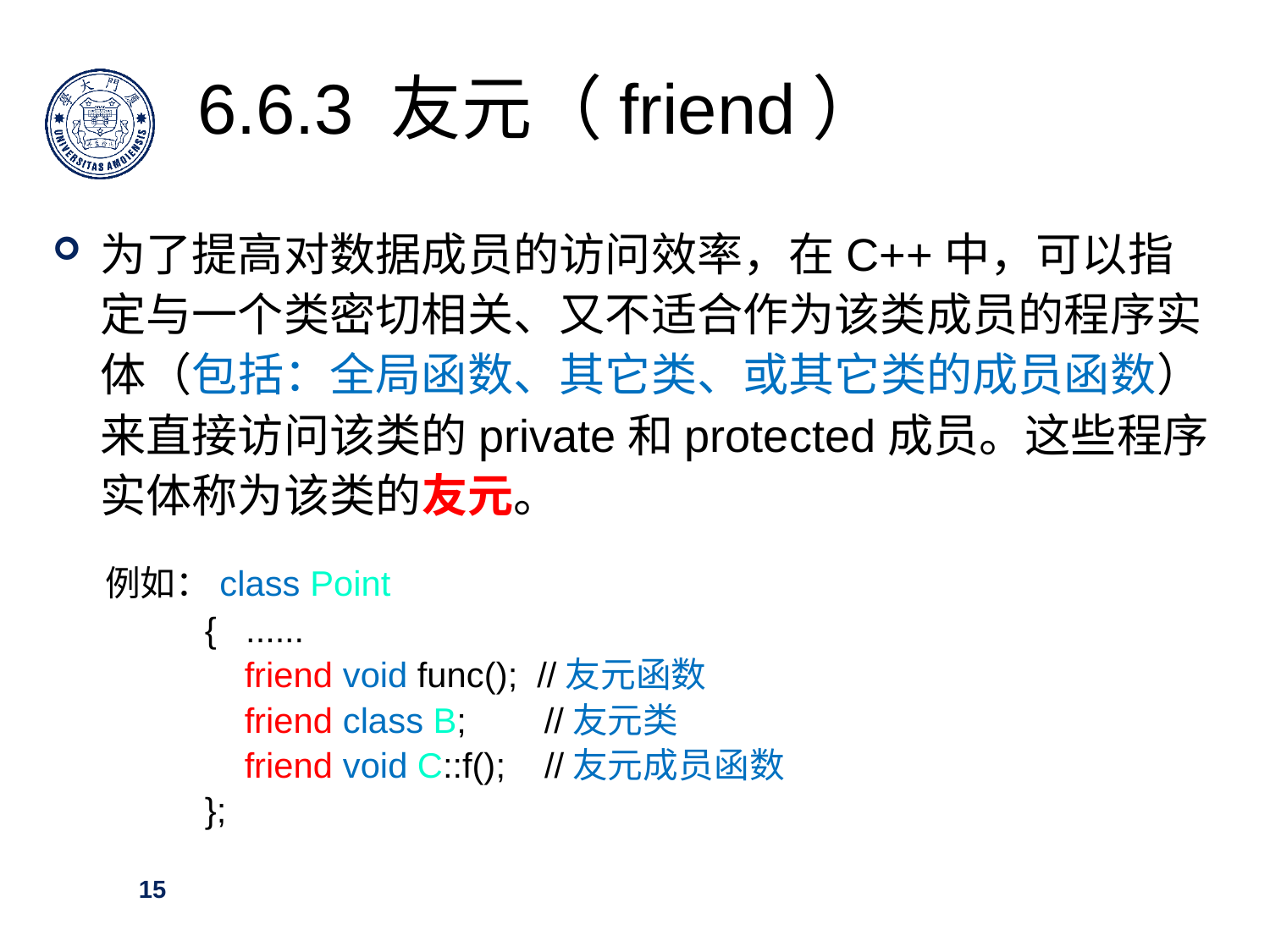

6.6.3 友元（friend）
为了提高对数据成员的访问效率，在C++中，可以指定与一个类密切相关、又不适合作为该类成员的程序实体（包括：全局函数、其它类、或其它类的成员函数）来直接访问该类的private和protected成员。这些程序实体称为该类的友元。
    例如：class Point
            {   ......
	            friend void func();  //友元函数
	            friend class B;        //友元类
	            friend void C::f();    //友元成员函数
            };
15